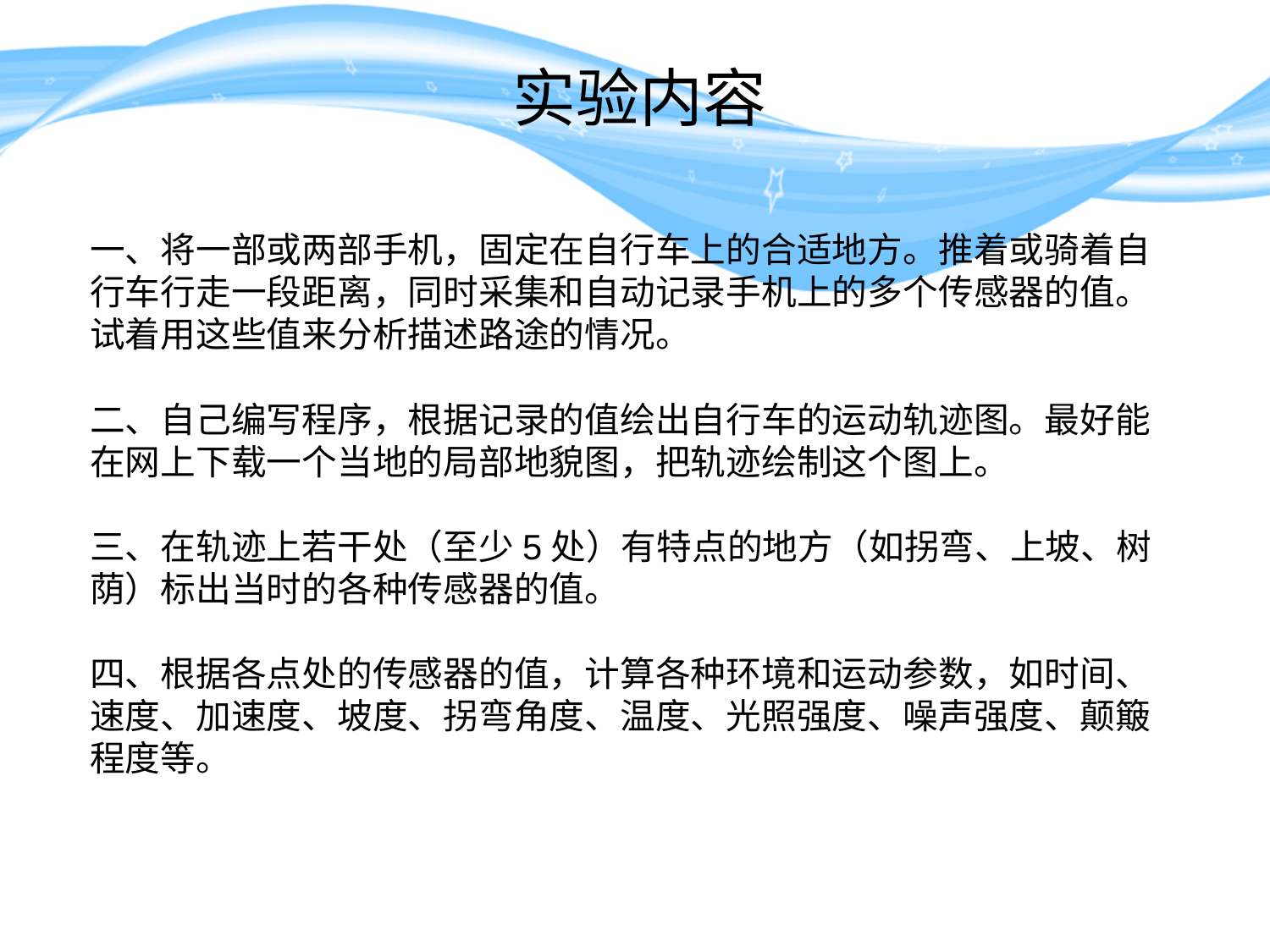

实验内容
一、将一部或两部手机，固定在自行车上的合适地方。推着或骑着自行车行走一段距离，同时采集和自动记录手机上的多个传感器的值。试着用这些值来分析描述路途的情况。

二、自己编写程序，根据记录的值绘出自行车的运动轨迹图。最好能在网上下载一个当地的局部地貌图，把轨迹绘制这个图上。

三、在轨迹上若干处（至少5处）有特点的地方（如拐弯、上坡、树荫）标出当时的各种传感器的值。

四、根据各点处的传感器的值，计算各种环境和运动参数，如时间、速度、加速度、坡度、拐弯角度、温度、光照强度、噪声强度、颠簸程度等。